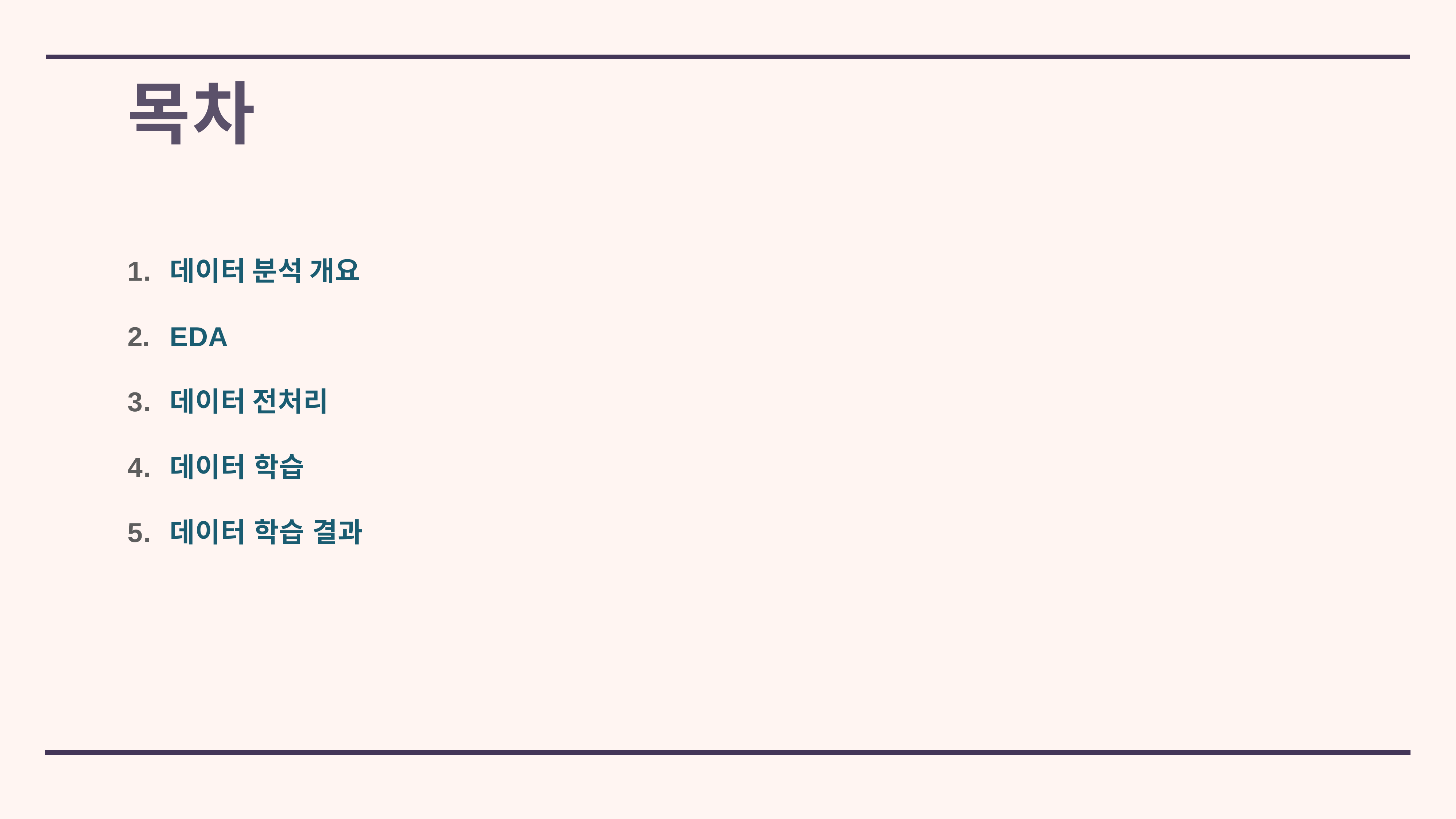

# 목차
데이터 분석 개요
EDA
데이터 전처리
데이터 학습
데이터 학습 결과